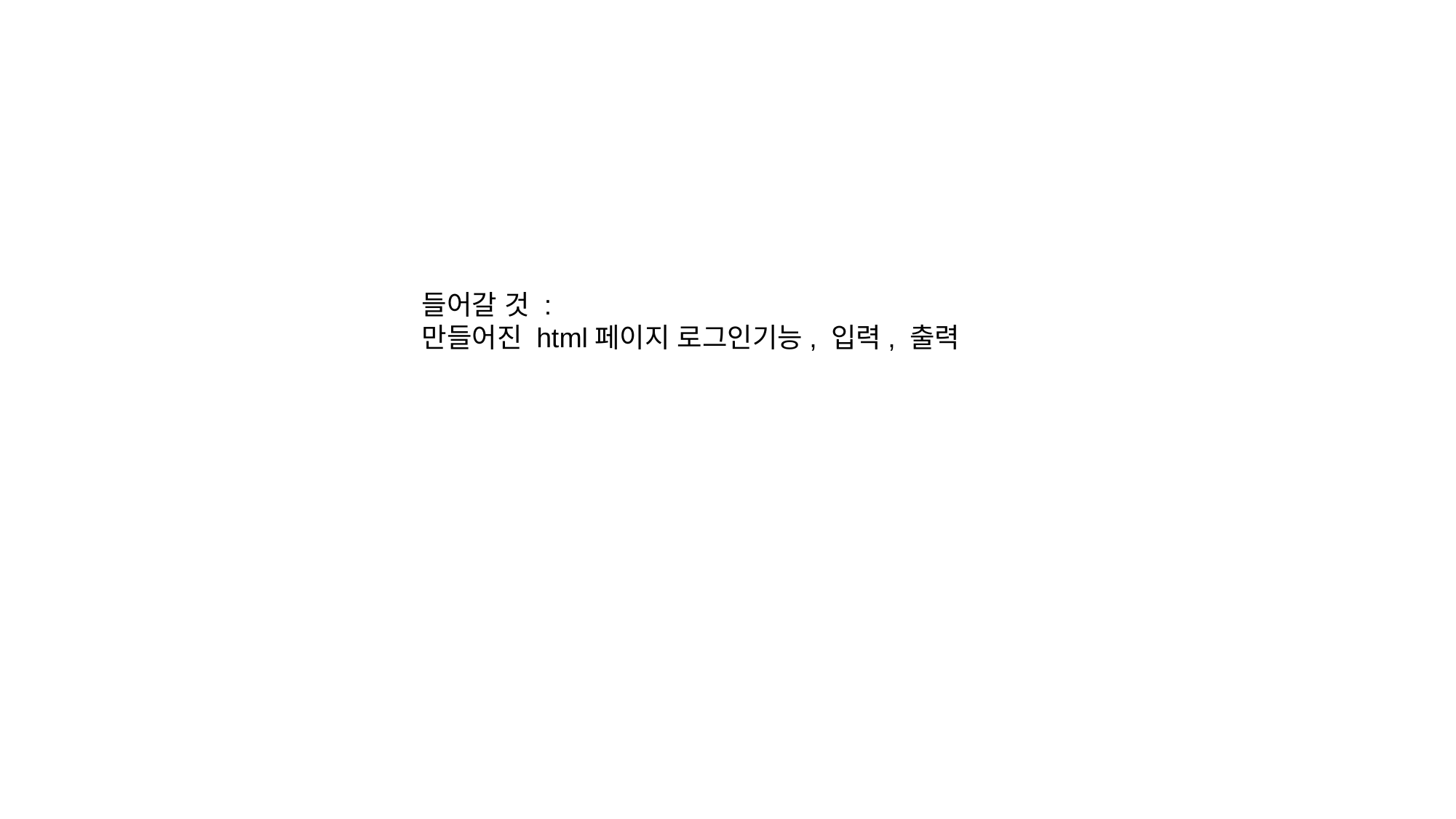

들어갈 것 :
만들어진 html페이지 로그인기능, 입력, 출력